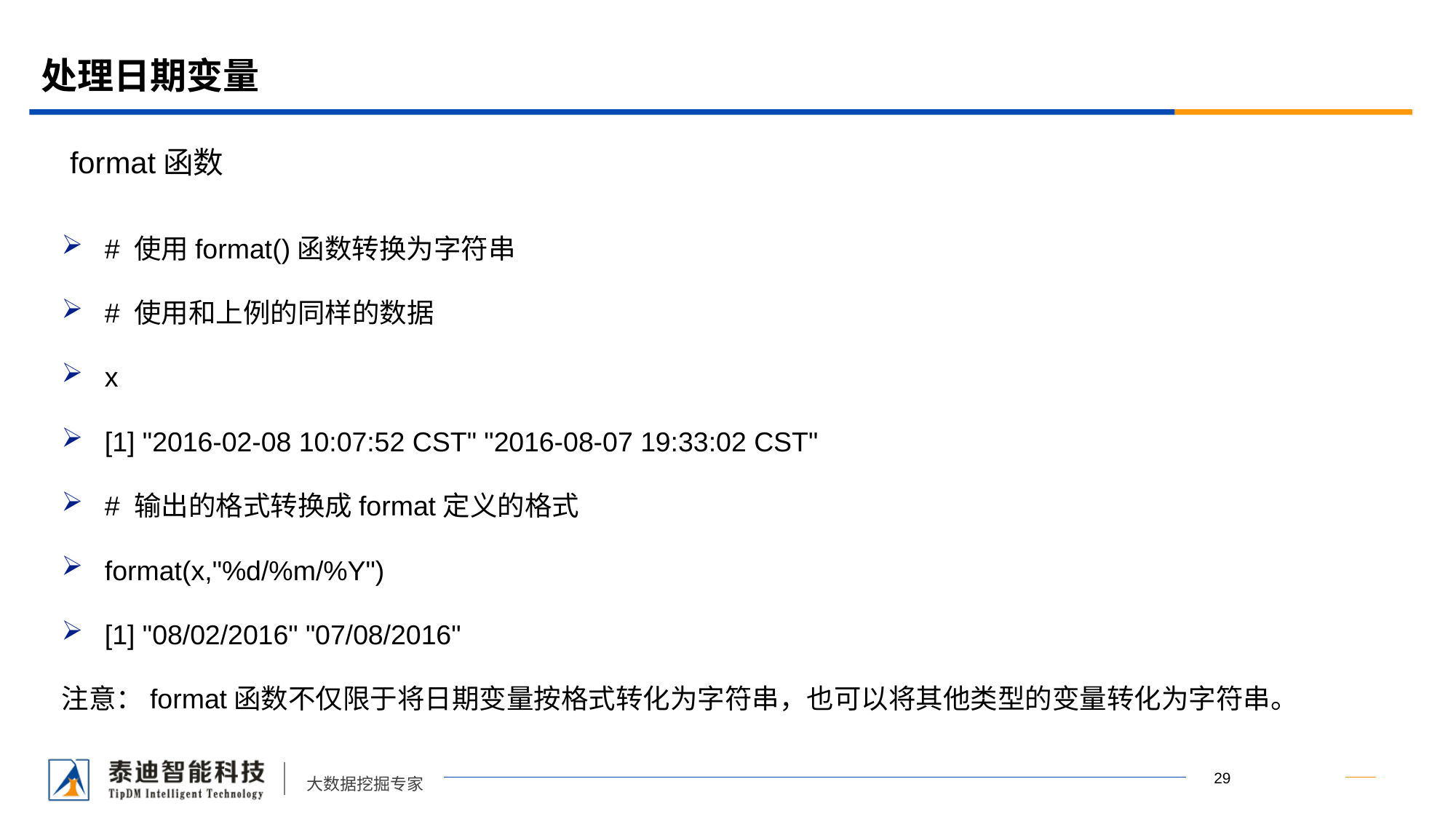

# 处理日期变量
 format函数
# 使用format()函数转换为字符串
# 使用和上例的同样的数据
x
[1] "2016-02-08 10:07:52 CST" "2016-08-07 19:33:02 CST"
# 输出的格式转换成format定义的格式
format(x,"%d/%m/%Y")
[1] "08/02/2016" "07/08/2016"
注意：format函数不仅限于将日期变量按格式转化为字符串，也可以将其他类型的变量转化为字符串。